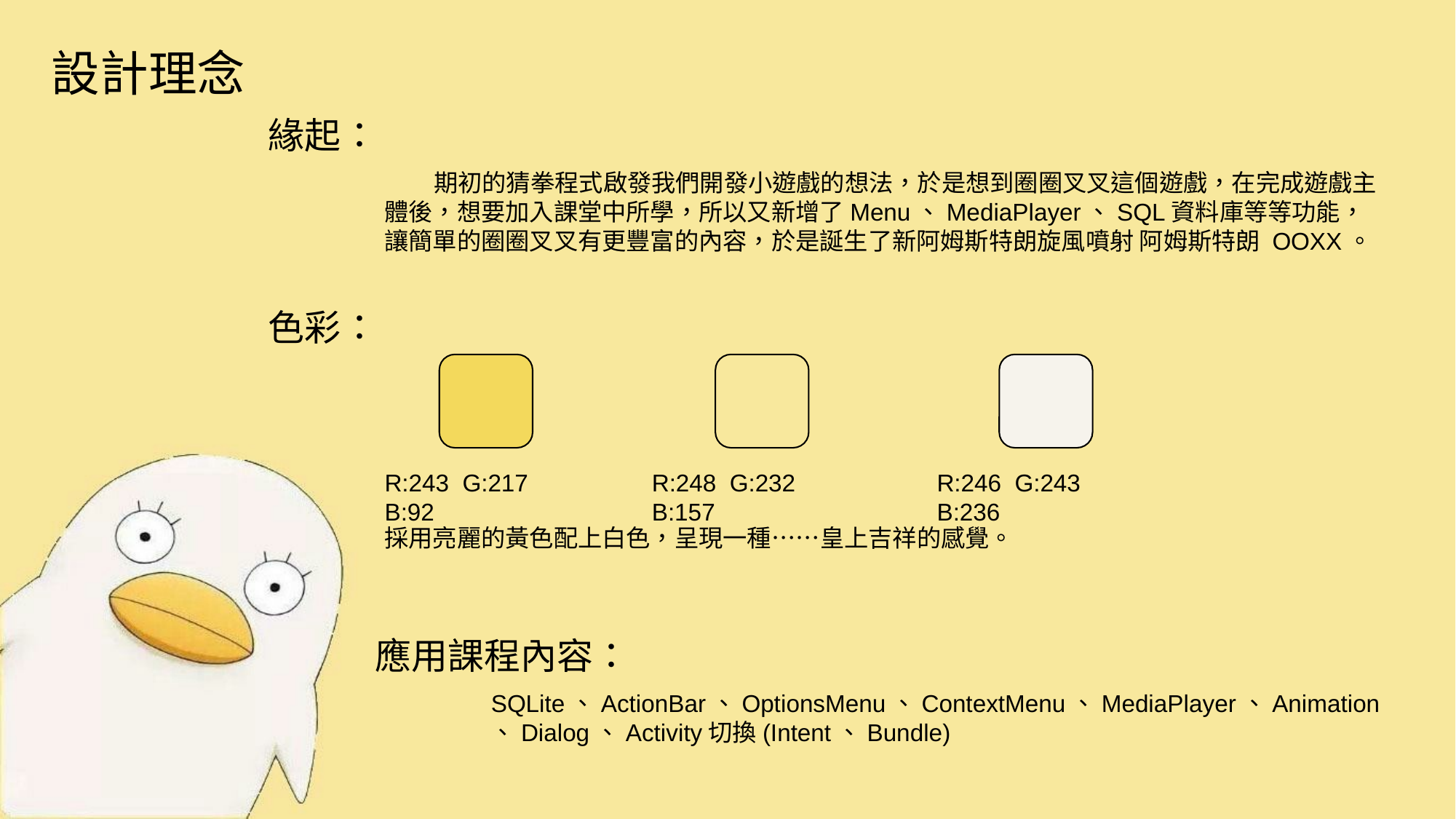

設計理念
緣起：
        期初的猜拳程式啟發我們開發小遊戲的想法，於是想到圈圈叉叉這個遊戲，在完成遊戲主體後，想要加入課堂中所學，所以又新增了Menu、MediaPlayer、SQL資料庫等等功能，讓簡單的圈圈叉叉有更豐富的內容，於是誕生了新阿姆斯特朗旋風噴射 阿姆斯特朗 OOXX。
色彩：

R:243  G:217  B:92
R:248  G:232  B:157
R:246  G:243  B:236
採用亮麗的黃色配上白色，呈現一種……皇上吉祥的感覺。
應用課程內容：
SQLite、ActionBar、OptionsMenu、ContextMenu、MediaPlayer、Animation、Dialog、Activity切換(Intent、Bundle)